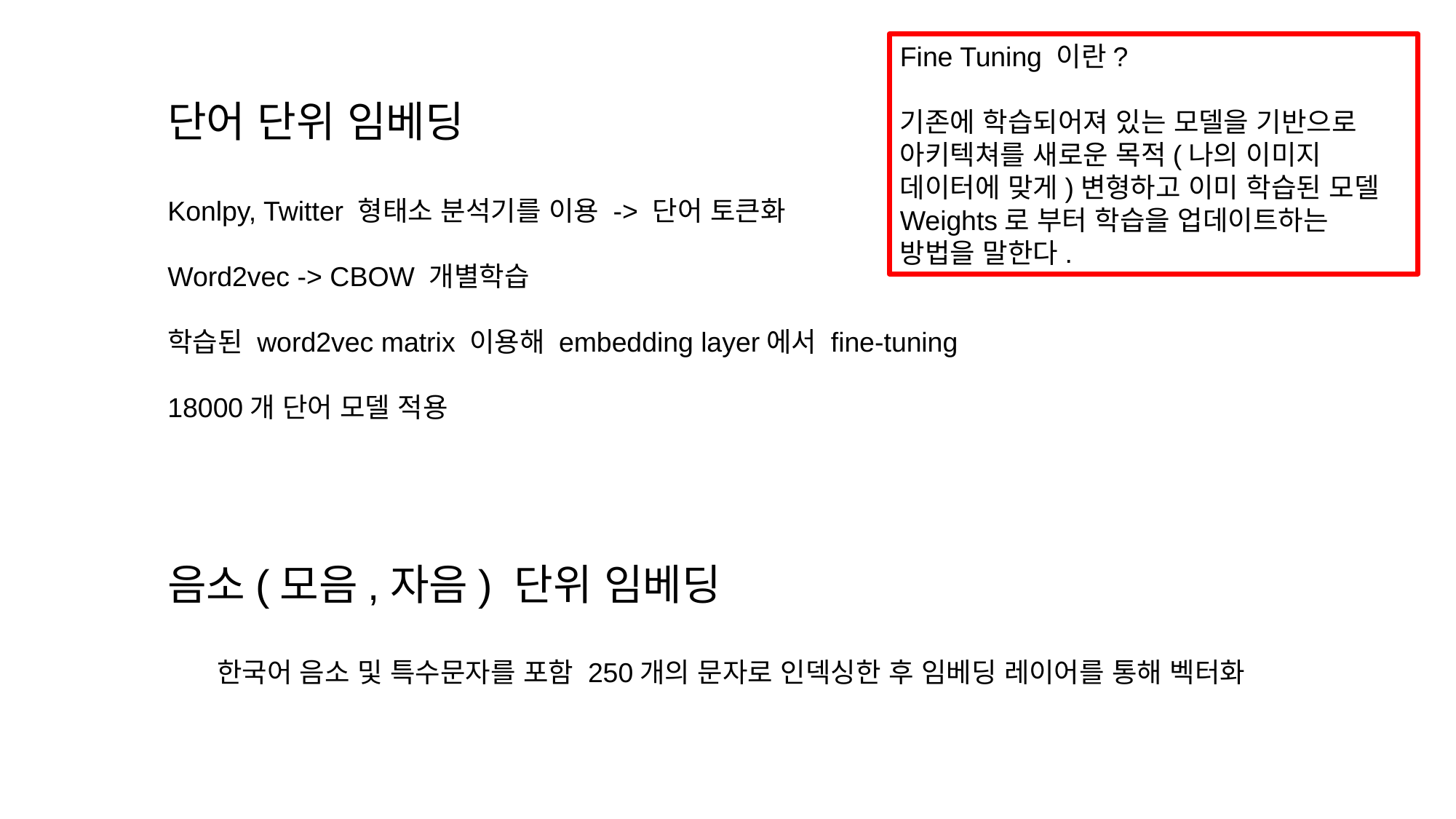

Fine Tuning 이란?

기존에 학습되어져 있는 모델을 기반으로 아키텍쳐를 새로운 목적(나의 이미지 데이터에 맞게)변형하고 이미 학습된 모델 Weights로 부터 학습을 업데이트하는 방법을 말한다.
단어 단위 임베딩

Konlpy, Twitter 형태소 분석기를 이용 -> 단어 토큰화

Word2vec -> CBOW 개별학습

학습된 word2vec matrix 이용해 embedding layer에서 fine-tuning

18000개 단어 모델 적용

음소(모음,자음) 단위 임베딩
한국어 음소 및 특수문자를 포함 250개의 문자로 인덱싱한 후 임베딩 레이어를 통해 벡터화